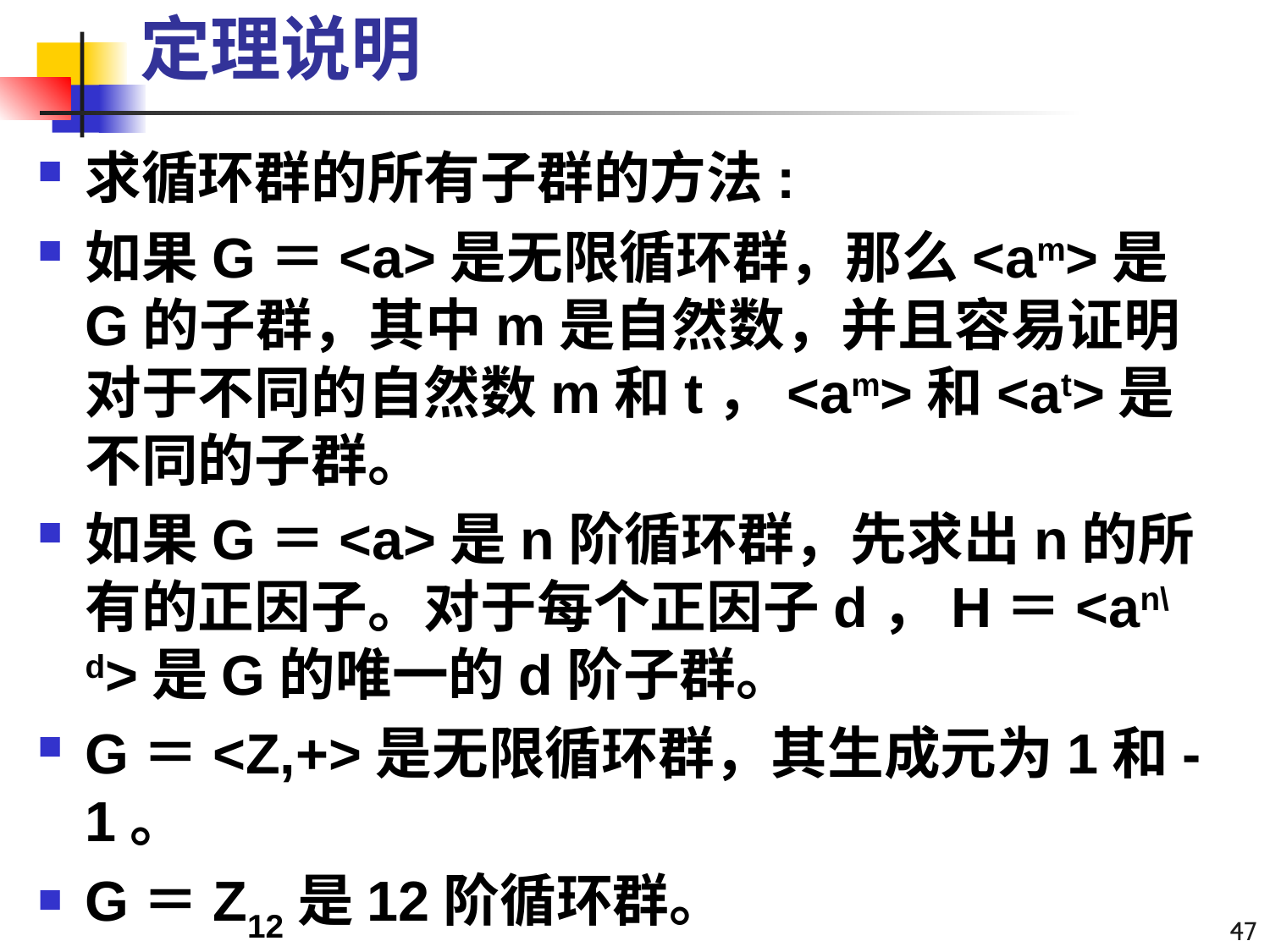

# 定理说明
求循环群的所有子群的方法:
如果G＝<a>是无限循环群，那么<am>是G的子群，其中m是自然数，并且容易证明对于不同的自然数m和t，<am>和<at>是不同的子群。
如果G＝<a>是n阶循环群，先求出n的所有的正因子。对于每个正因子d，H＝<an\d>是G的唯一的d阶子群。
G＝<Z,+>是无限循环群，其生成元为1和-1。
G＝Z12是12阶循环群。
47